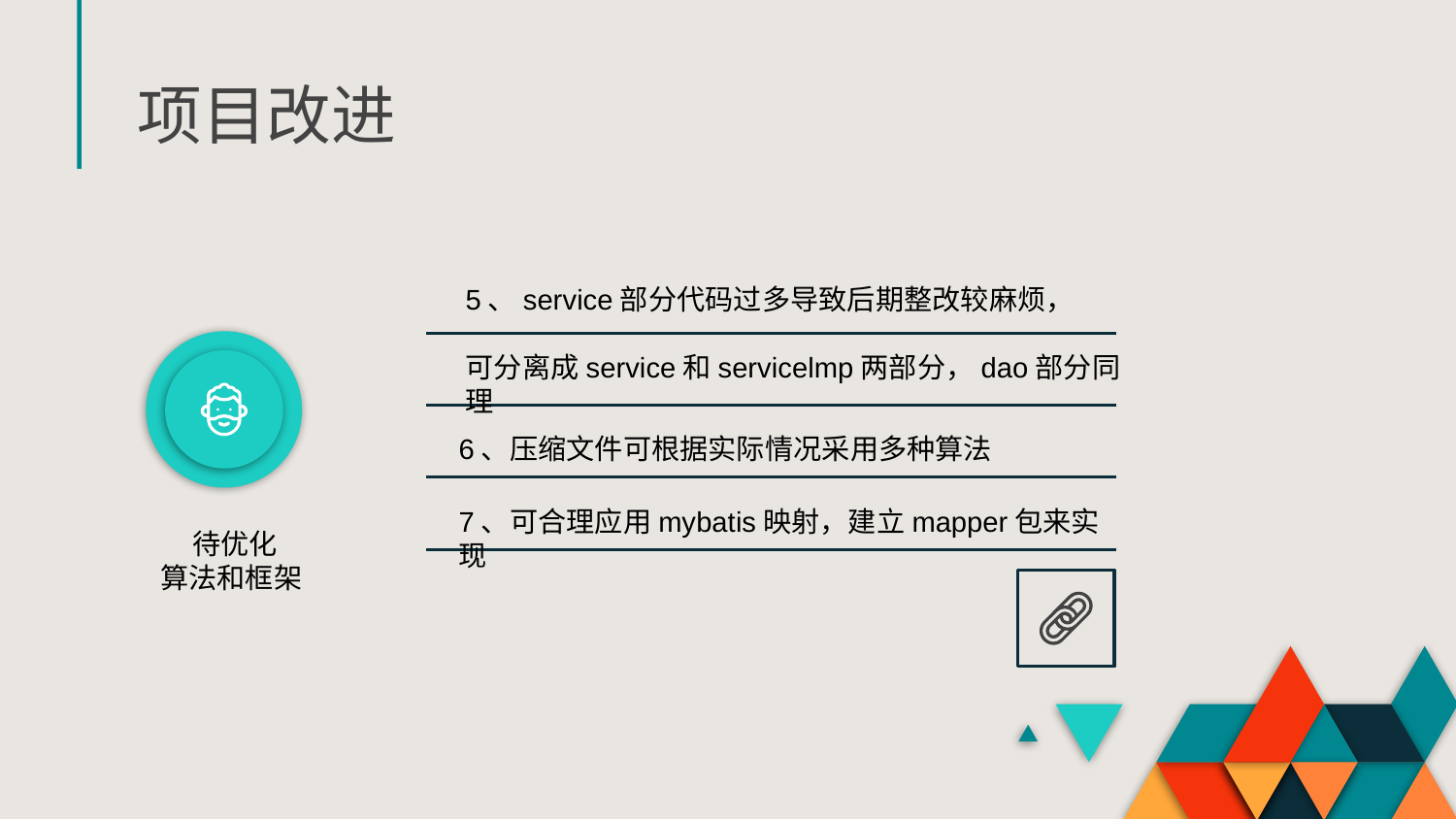

# 项目改进
5、service部分代码过多导致后期整改较麻烦，

可分离成service和servicelmp两部分，dao部分同理

6、压缩文件可根据实际情况采用多种算法
7、可合理应用mybatis映射，建立mapper包来实现
    待优化
算法和框架